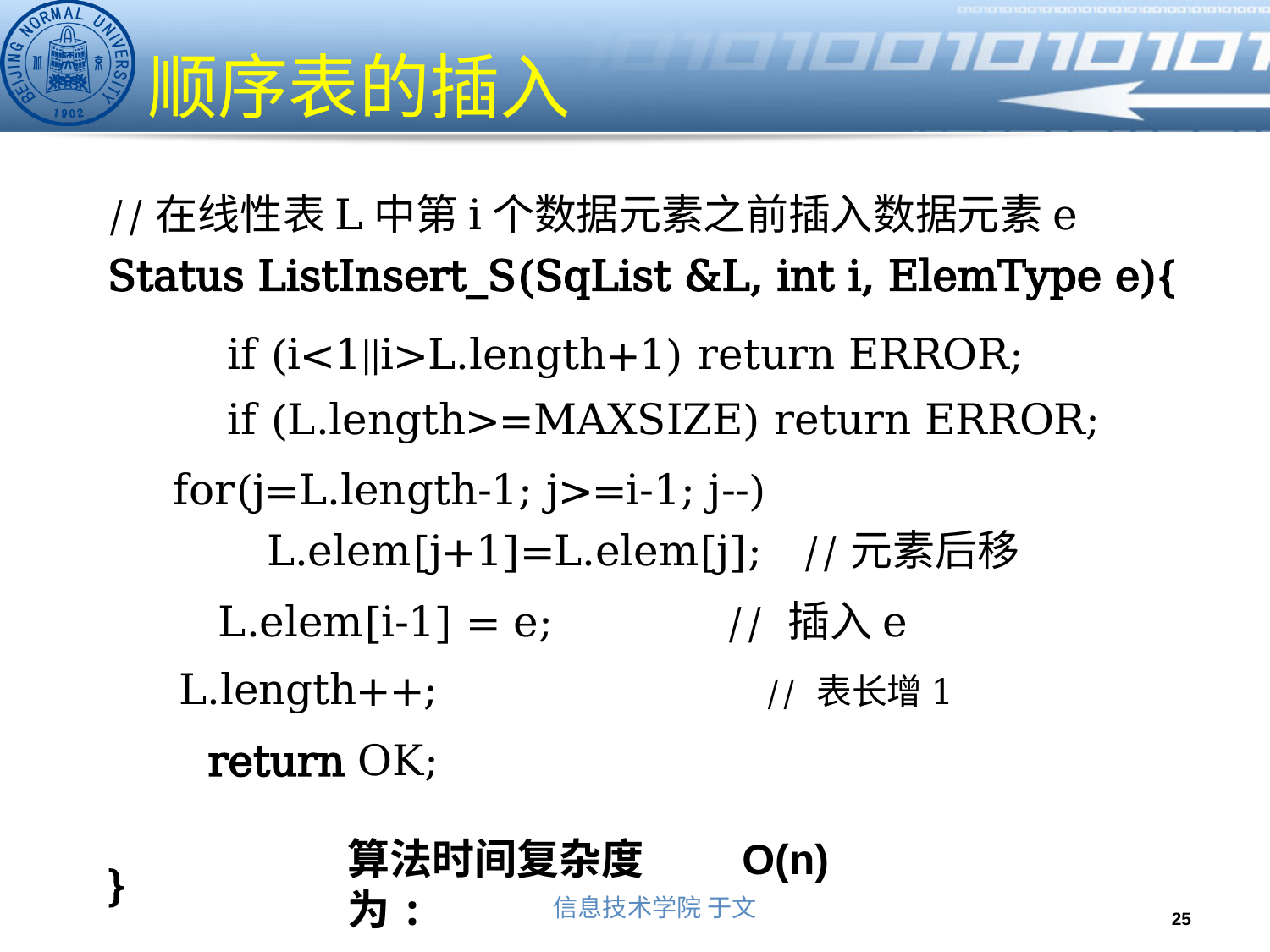

# 顺序表的插入
//在线性表L中第i个数据元素之前插入数据元素e
Status ListInsert_S(SqList &L, int i, ElemType e){

}
if (i<1||i>L.length+1) return ERROR;
if (L.length>=MAXSIZE) return ERROR;
for(j=L.length-1; j>=i-1; j--)
       L.elem[j+1]=L.elem[j];   //元素后移
L.elem[i-1] = e;		// 插入e
L.length++;		       // 表长增1
return OK;
O(n)
算法时间复杂度为:
25